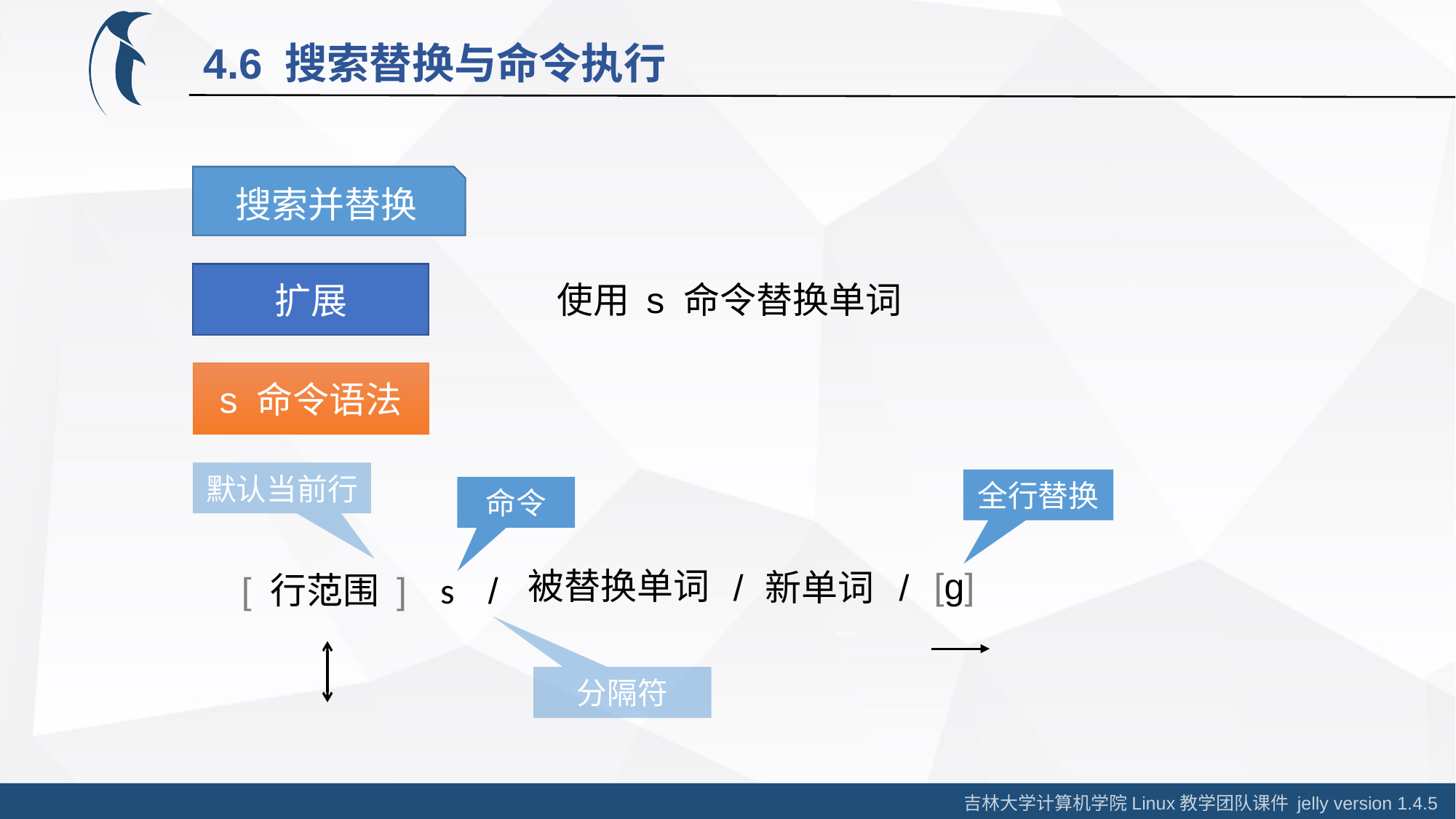

4.6 搜索替换与命令执行
搜索并替换
扩展
使用 s 命令替换单词
s 命令语法
默认当前行
全行替换
命令
被替换单词
[g]
新单词
/
:
/
/
[ 行范围 ]
s
分隔符